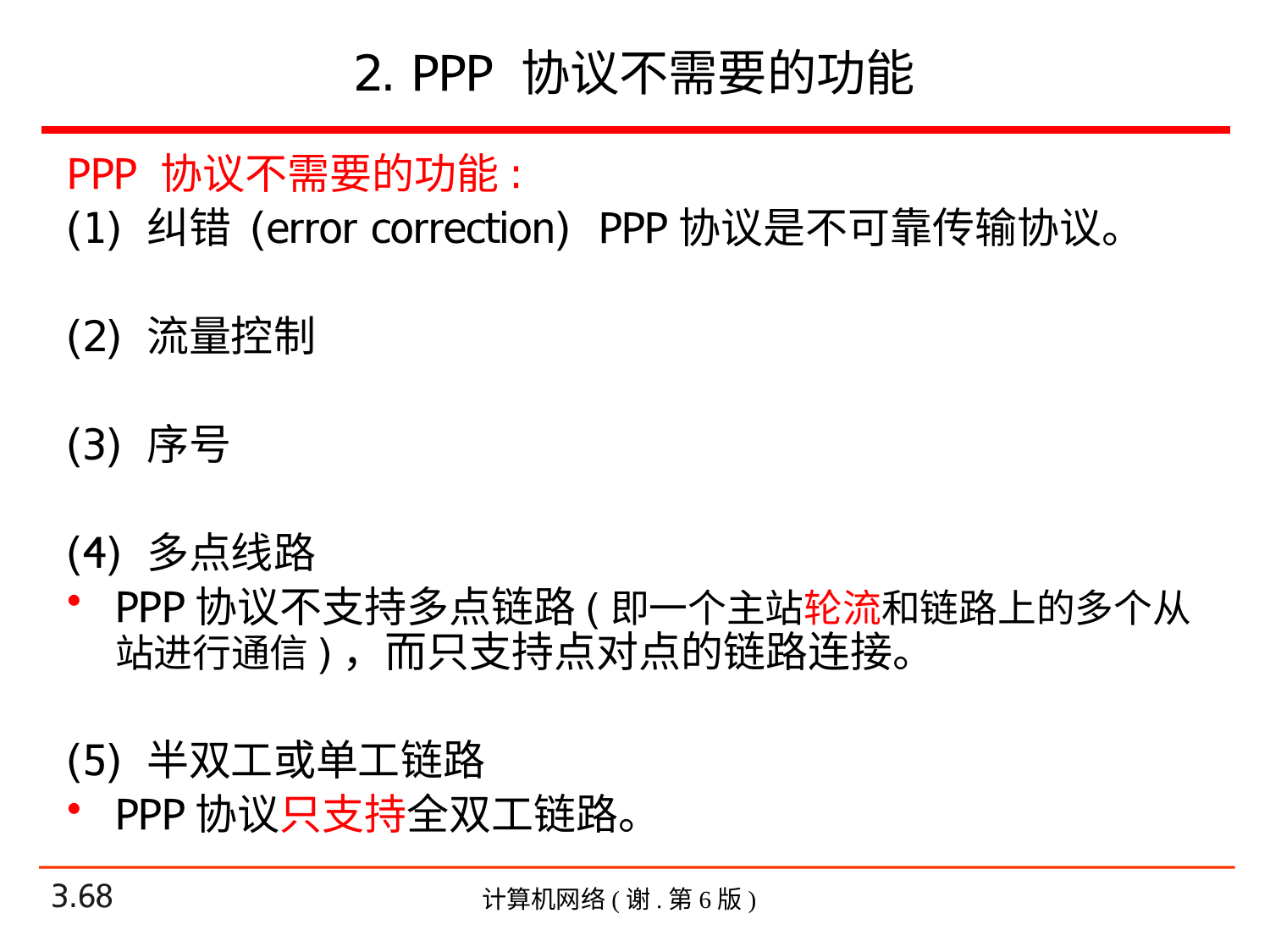

# 2. PPP 协议不需要的功能
PPP 协议不需要的功能:
(1) 纠错 (error correction)  PPP协议是不可靠传输协议。

(2) 流量控制

(3) 序号

(4) 多点线路
PPP协议不支持多点链路(即一个主站轮流和链路上的多个从站进行通信)，而只支持点对点的链路连接。

(5) 半双工或单工链路
PPP协议只支持全双工链路。